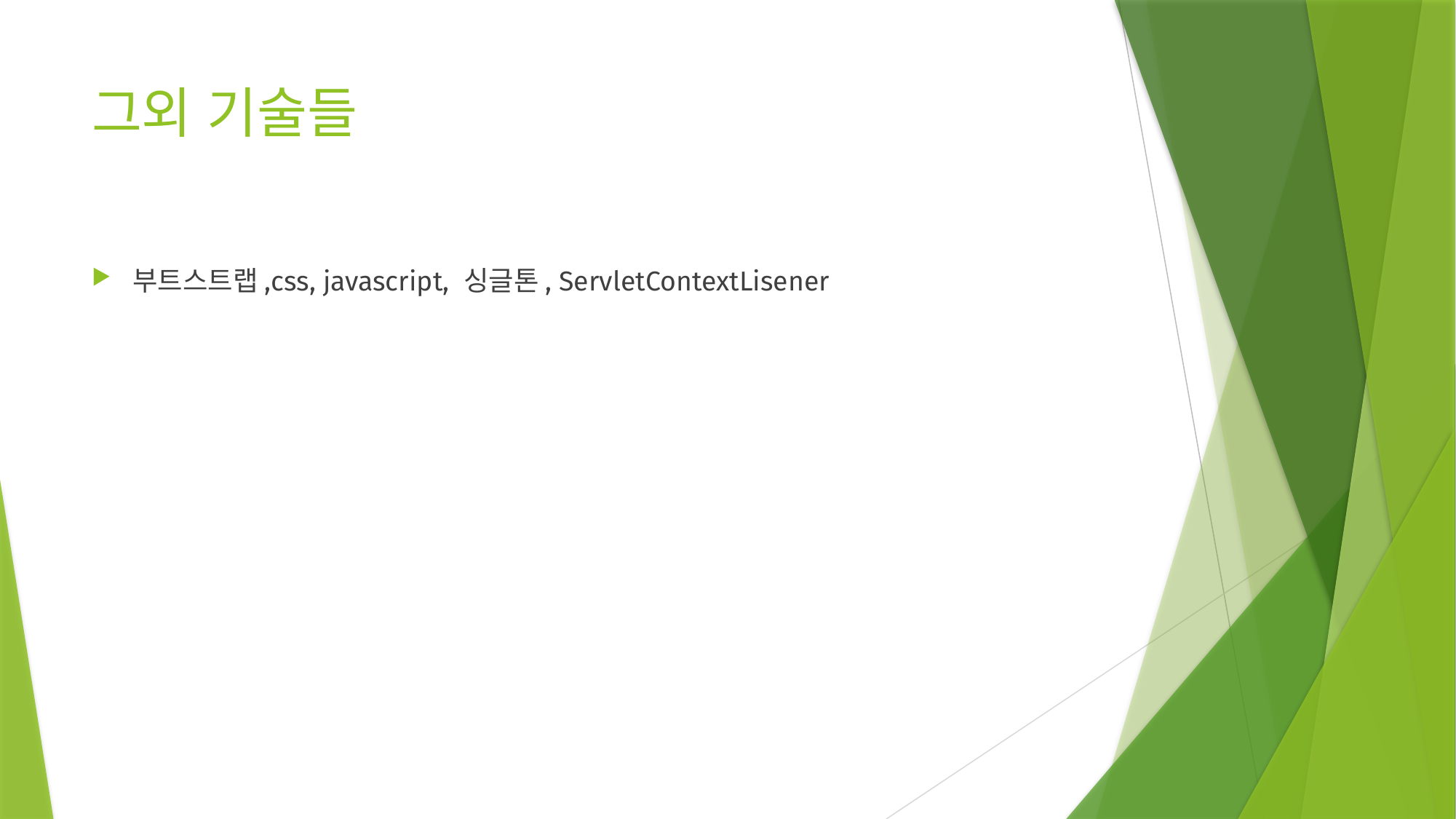

# 그외 기술들
부트스트랩,css, javascript, 싱글톤, ServletContextLisener